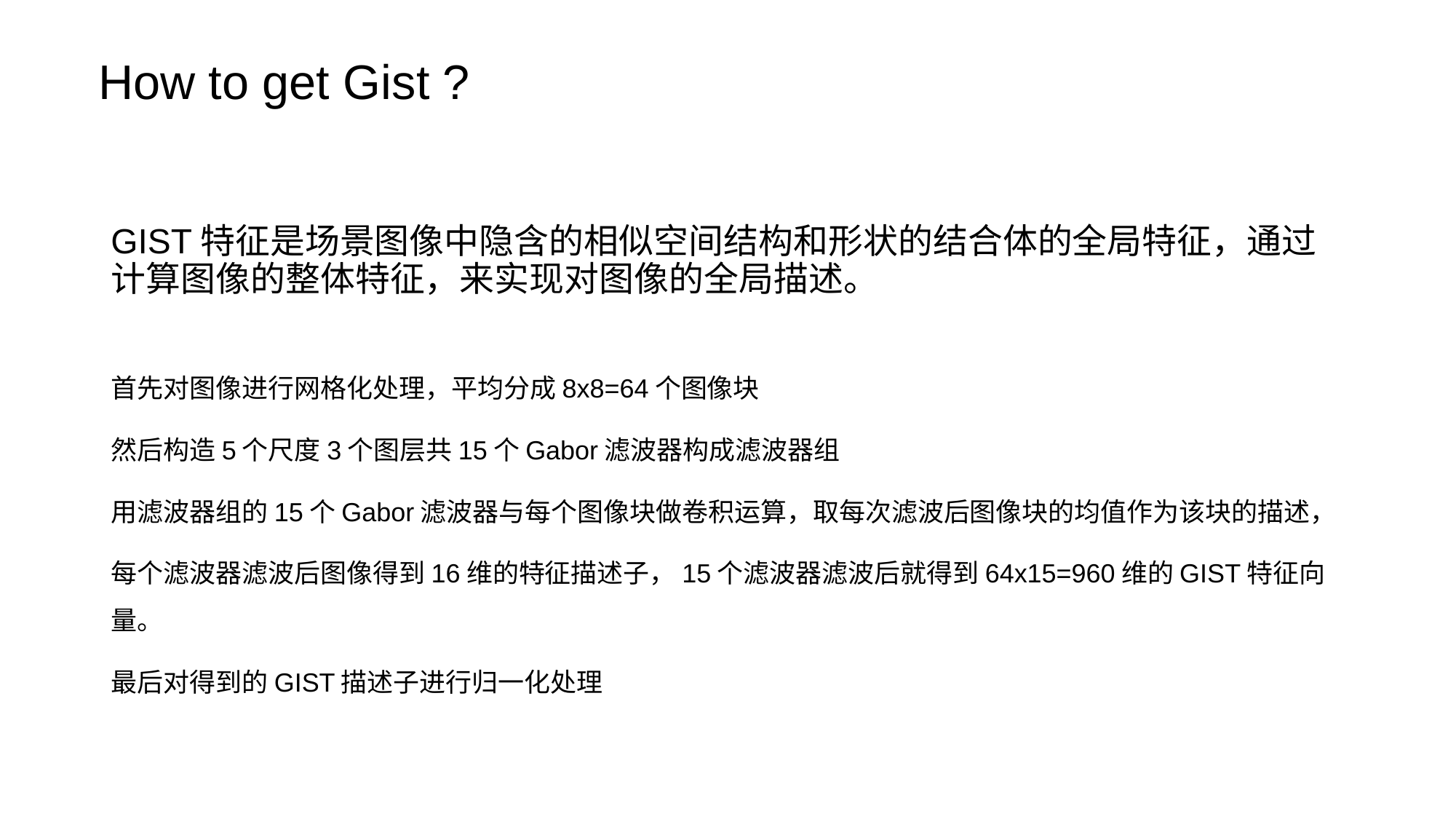

How to get Gist ?
GIST特征是场景图像中隐含的相似空间结构和形状的结合体的全局特征，通过计算图像的整体特征，来实现对图像的全局描述。

首先对图像进行网格化处理，平均分成8x8=64个图像块
然后构造5个尺度3个图层共15个Gabor滤波器构成滤波器组
用滤波器组的15个Gabor滤波器与每个图像块做卷积运算，取每次滤波后图像块的均值作为该块的描述，
每个滤波器滤波后图像得到16维的特征描述子，15个滤波器滤波后就得到64x15=960维的GIST特征向量。
最后对得到的GIST描述子进行归一化处理